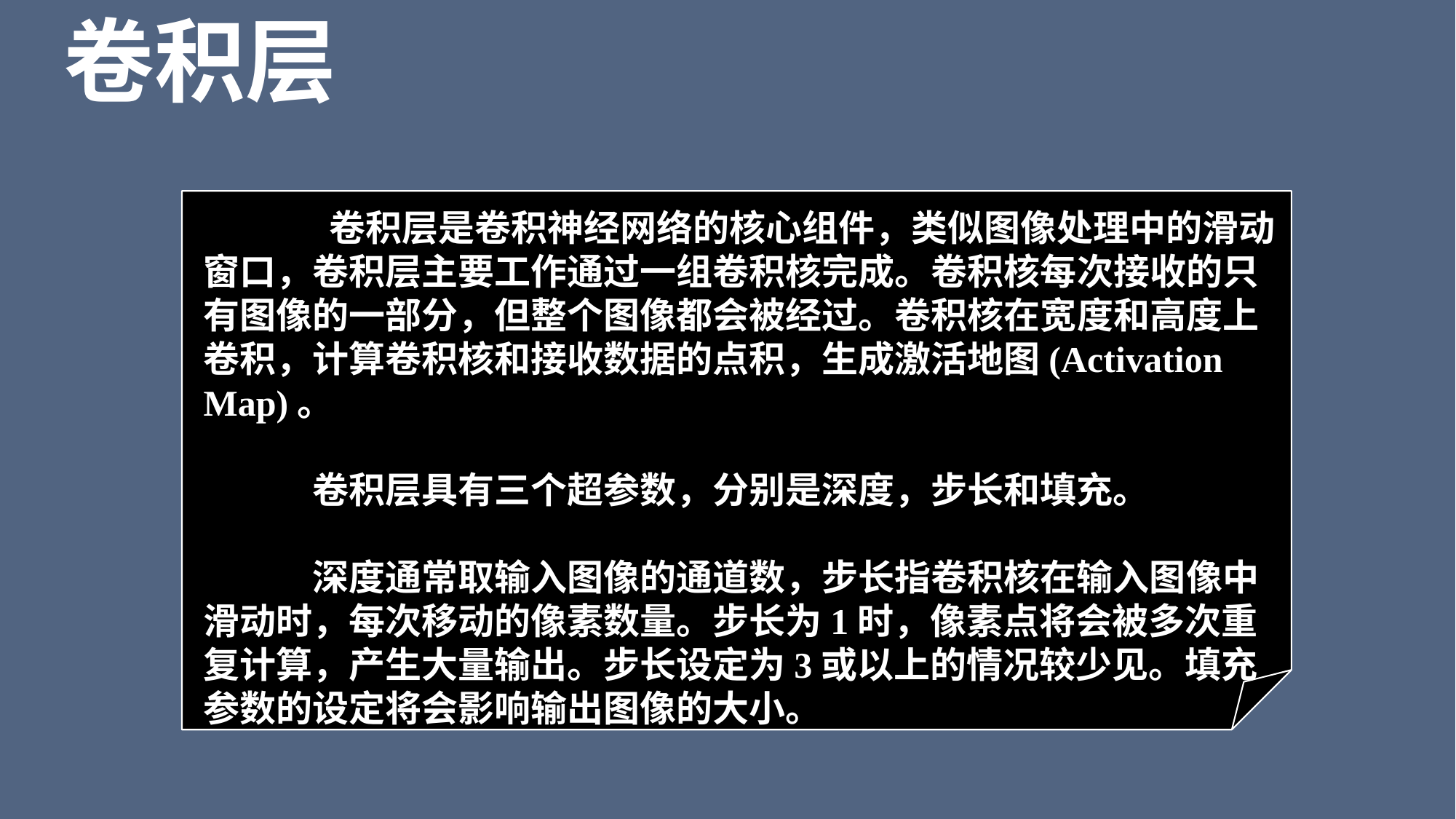

# 卷积层
	 卷积层是卷积神经网络的核心组件，类似图像处理中的滑动窗口，卷积层主要工作通过一组卷积核完成。卷积核每次接收的只有图像的一部分，但整个图像都会被经过。卷积核在宽度和高度上卷积，计算卷积核和接收数据的点积，生成激活地图(Activation Map)。

	卷积层具有三个超参数，分别是深度，步长和填充。

	深度通常取输入图像的通道数，步长指卷积核在输入图像中滑动时，每次移动的像素数量。步长为1时，像素点将会被多次重复计算，产生大量输出。步长设定为3或以上的情况较少见。填充参数的设定将会影响输出图像的大小。